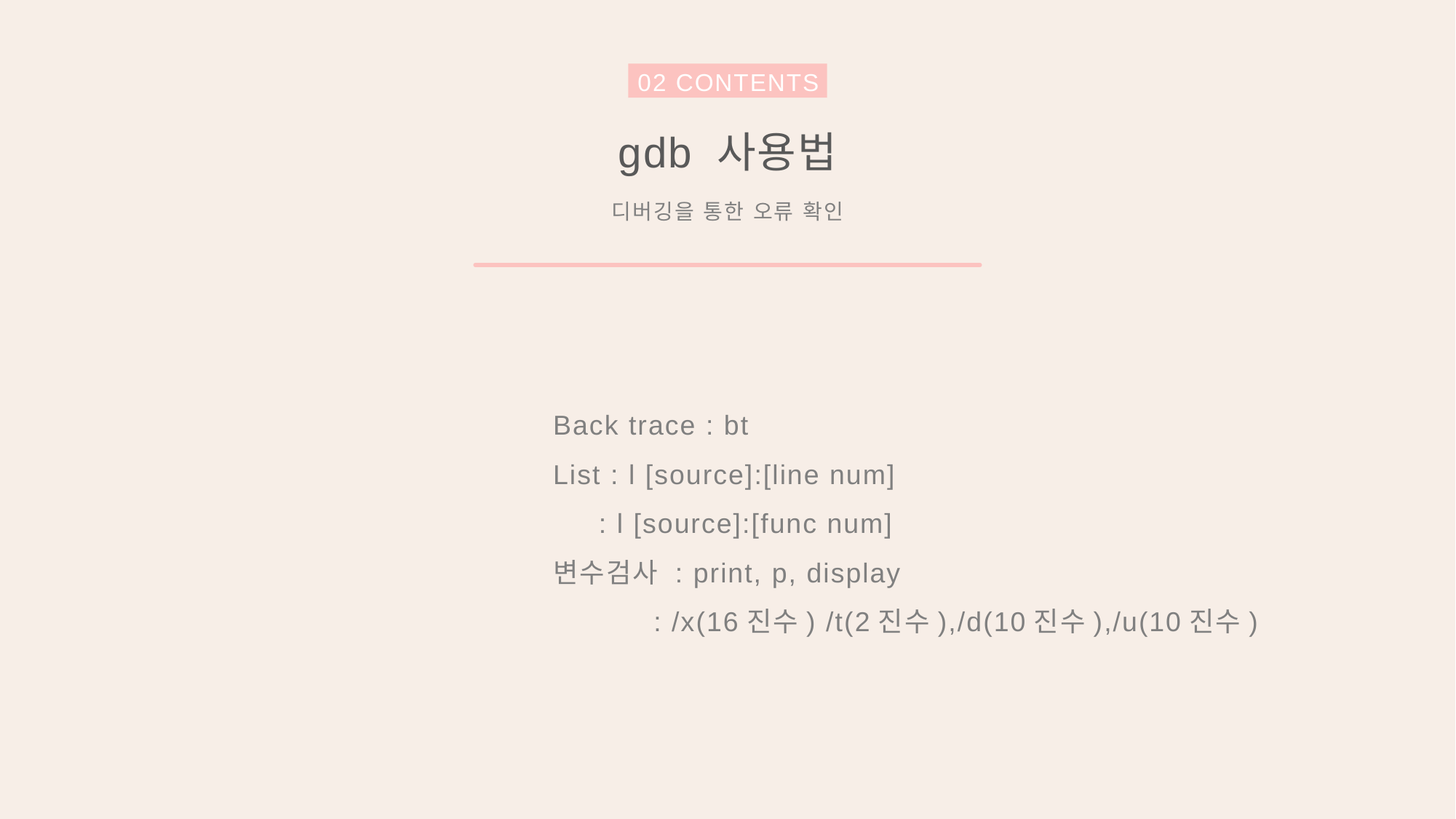

02 CONTENTS
gdb 사용법
디버깅을 통한 오류 확인
Back trace : bt
List : l [source]:[line num]
     : l [source]:[func num]
변수검사 : print, p, display
           : /x(16진수) /t(2진수),/d(10진수),/u(10진수)